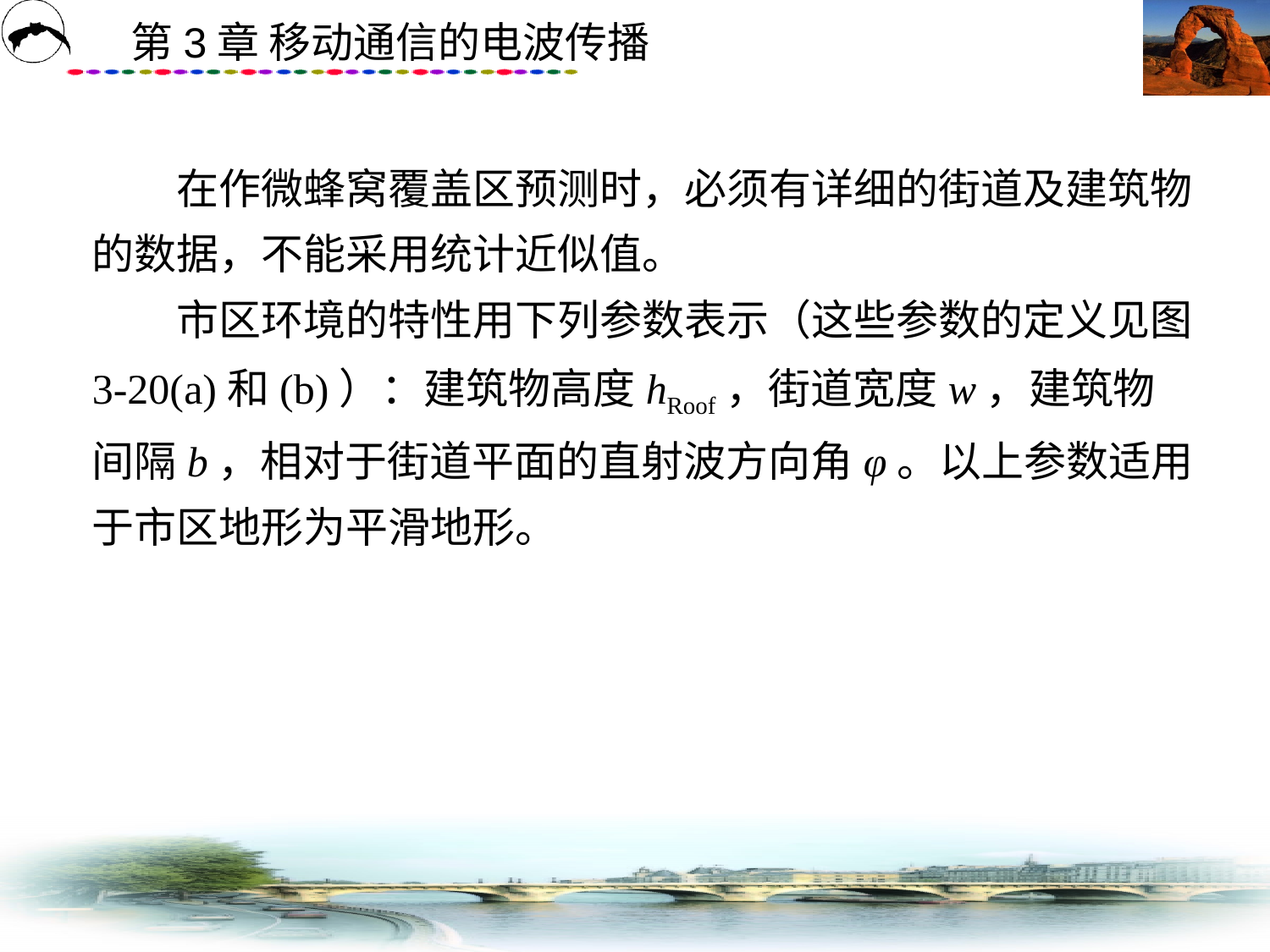

# 在作微蜂窝覆盖区预测时，必须有详细的街道及建筑物的数据，不能采用统计近似值。 　　市区环境的特性用下列参数表示（这些参数的定义见图3-20(a)和(b)）：建筑物高度hRoof，街道宽度w，建筑物间隔b，相对于街道平面的直射波方向角φ。以上参数适用于市区地形为平滑地形。